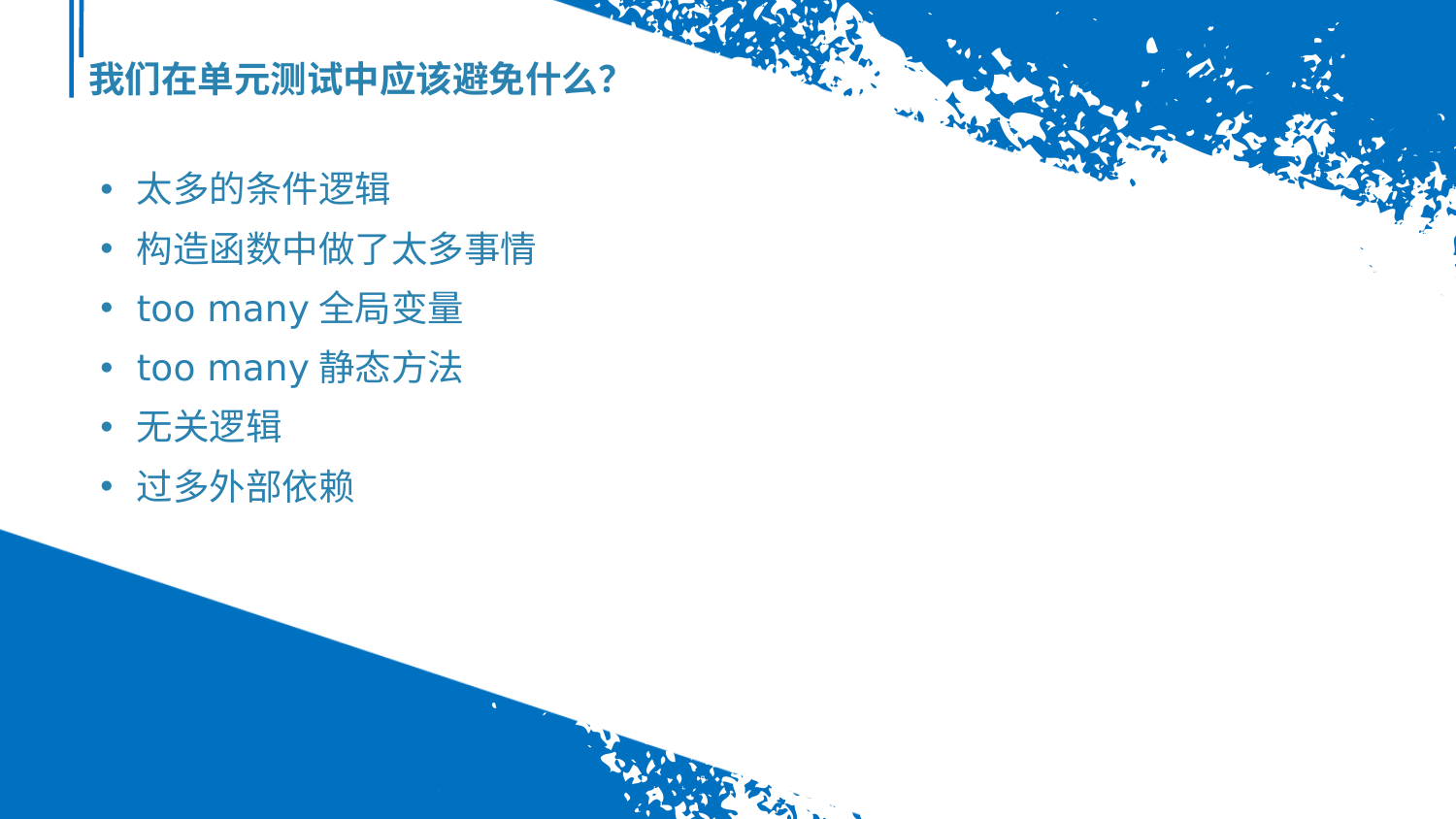

# 我们在单元测试中应该避免什么？
太多的条件逻辑
构造函数中做了太多事情
too many全局变量
too many静态方法
无关逻辑
过多外部依赖